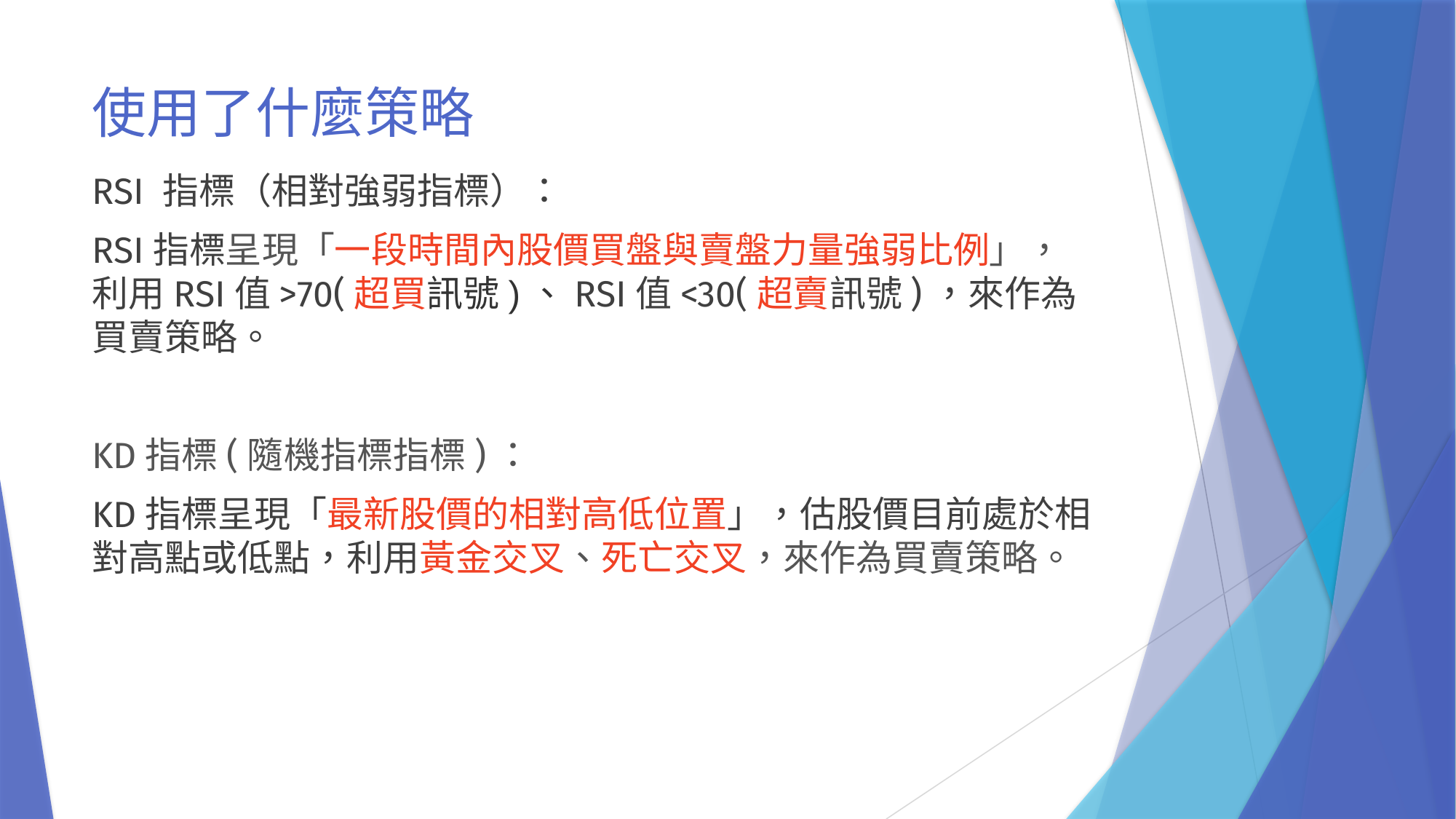

# 使用了什麼策略
RSI 指標（相對強弱指標）：
RSI指標呈現「一段時間內股價買盤與賣盤力量強弱比例」，利用RSI值>70(超買訊號)、RSI值<30(超賣訊號)，來作為買賣策略。

KD指標(隨機指標指標)：
KD指標呈現「最新股價的相對高低位置」，估股價目前處於相對高點或低點，利用黃金交叉、死亡交叉，來作為買賣策略。